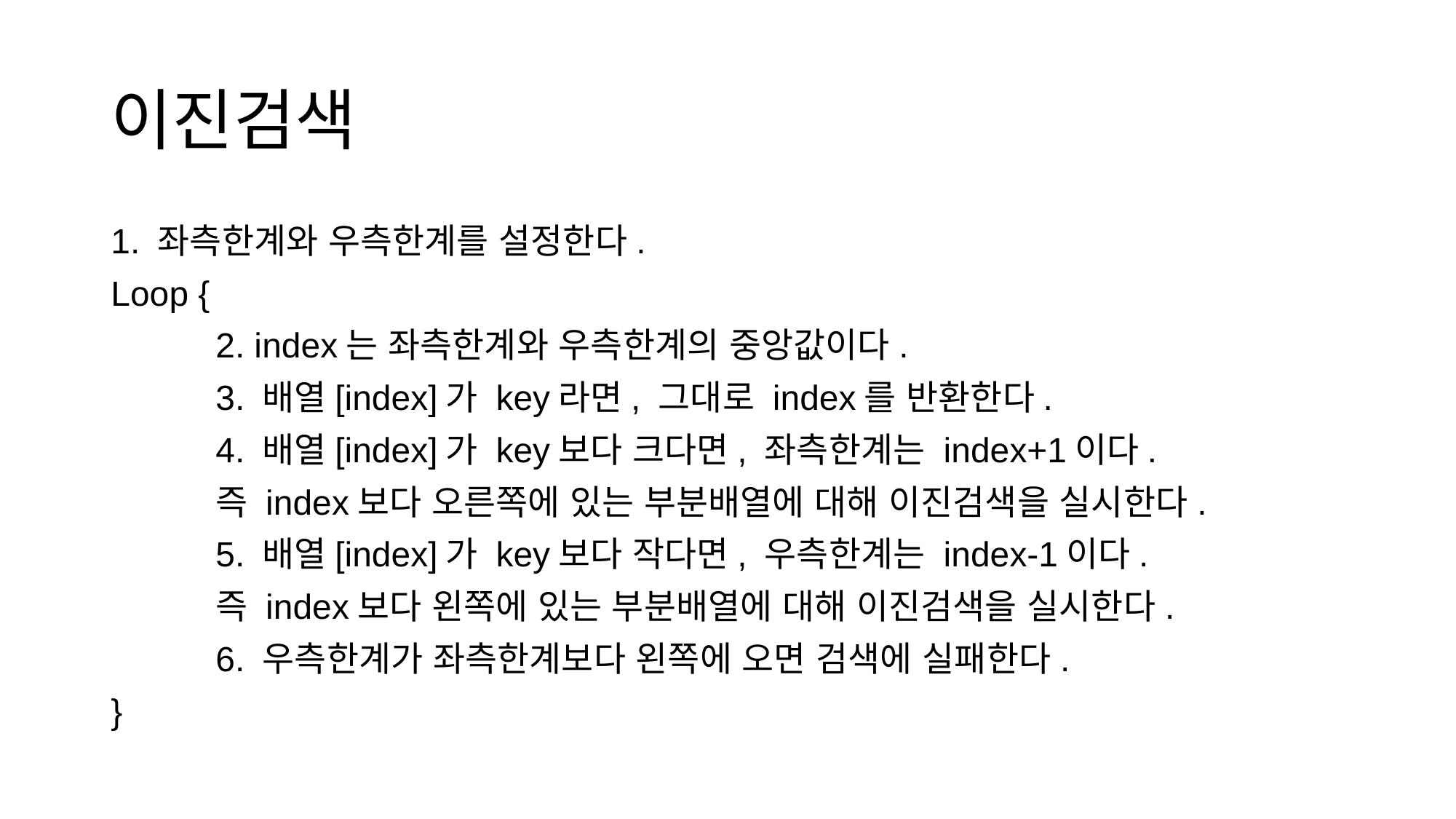

# 이진검색
1. 좌측한계와 우측한계를 설정한다.
Loop {
	2. index는 좌측한계와 우측한계의 중앙값이다.
	3. 배열[index]가 key라면, 그대로 index를 반환한다.
	4. 배열[index]가 key보다 크다면, 좌측한계는 index+1이다.
	즉 index보다 오른쪽에 있는 부분배열에 대해 이진검색을 실시한다.
	5. 배열[index]가 key보다 작다면, 우측한계는 index-1이다.
	즉 index보다 왼쪽에 있는 부분배열에 대해 이진검색을 실시한다.
	6. 우측한계가 좌측한계보다 왼쪽에 오면 검색에 실패한다.
}